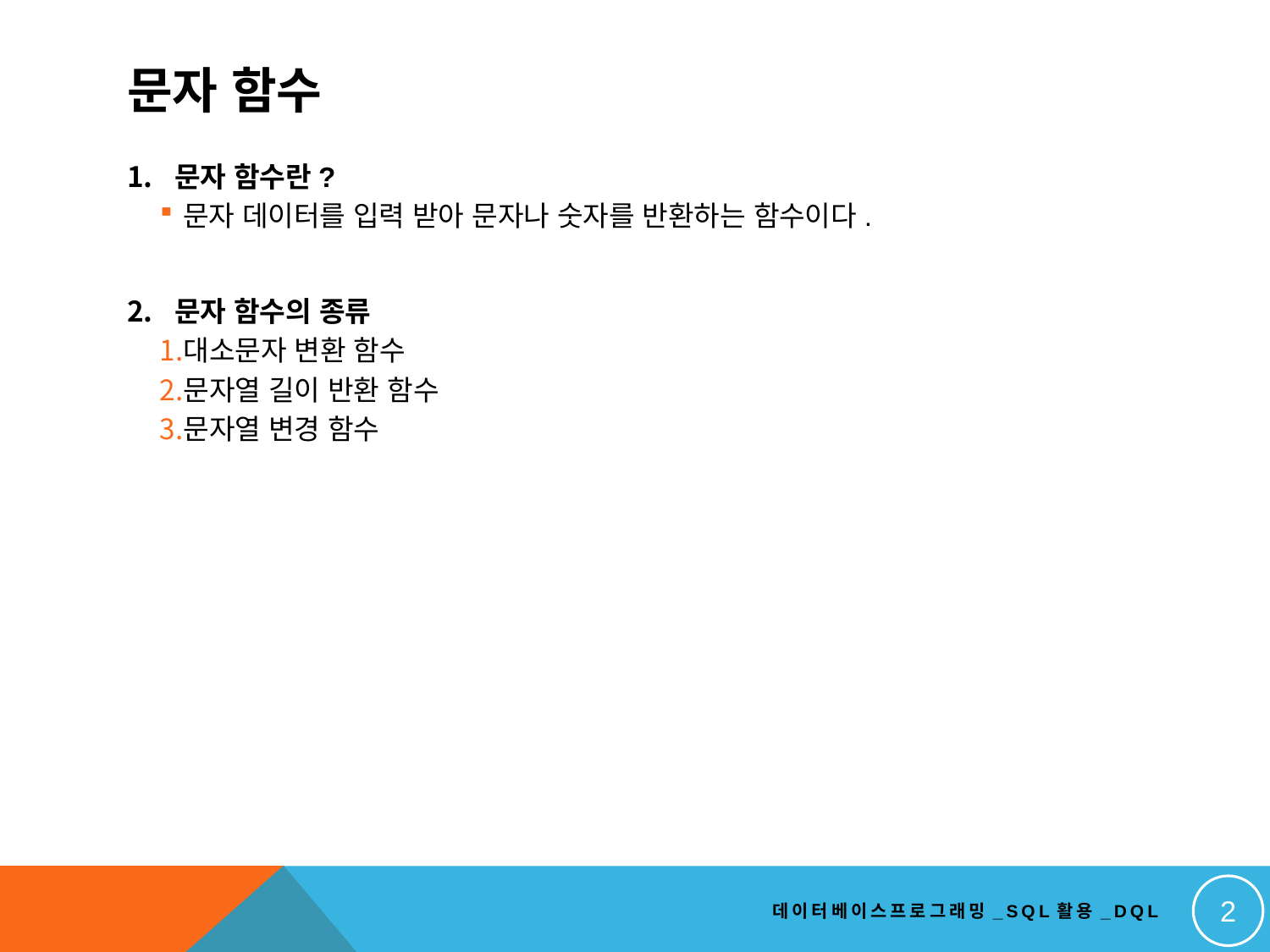

# 문자 함수
문자 함수란?
문자 데이터를 입력 받아 문자나 숫자를 반환하는 함수이다.

문자 함수의 종류
대소문자 변환 함수
문자열 길이 반환 함수
문자열 변경 함수
2
데이터베이스프로그래밍_SQL활용_DQL